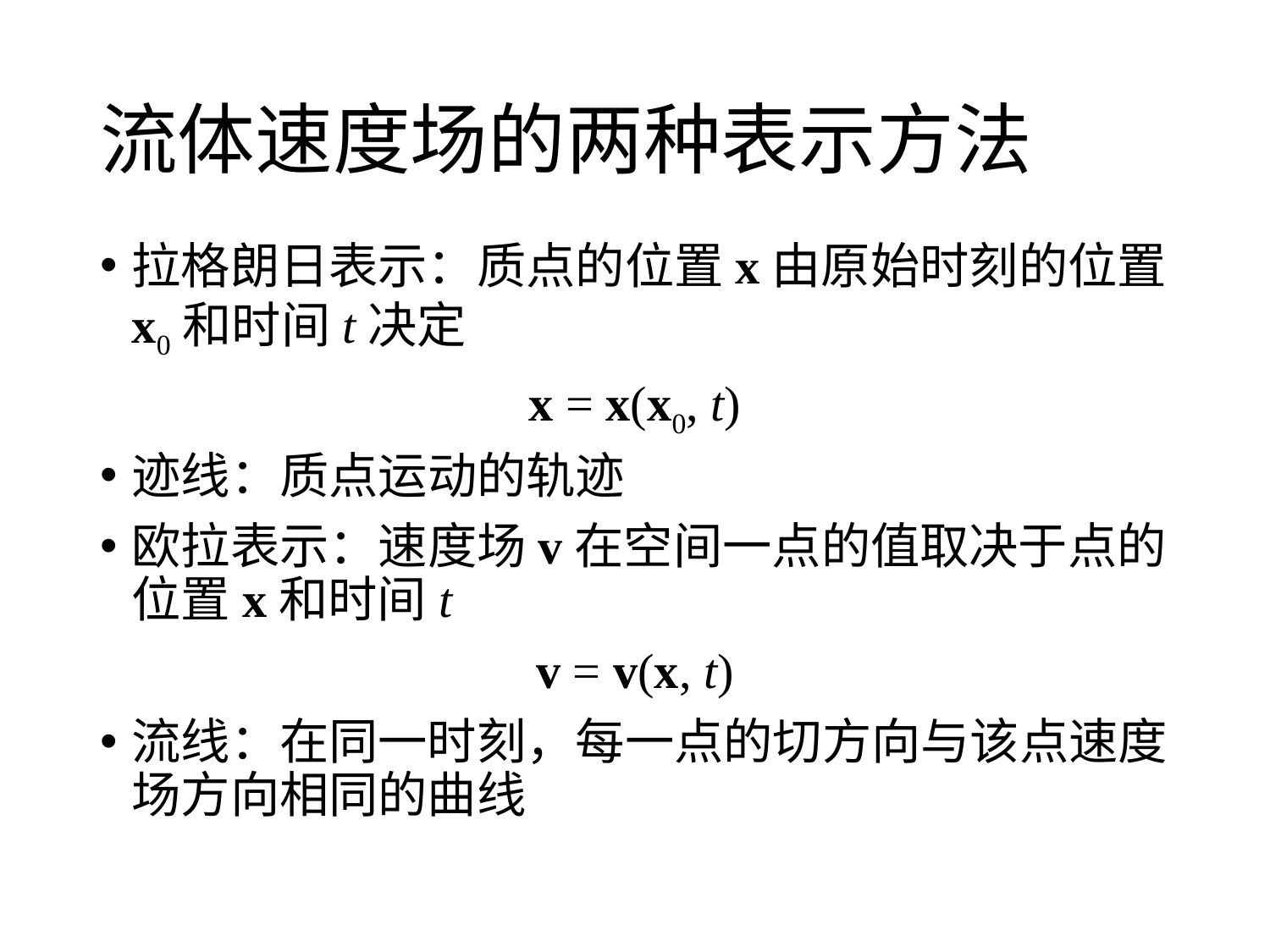

# 流体速度场的两种表示方法
拉格朗日表示：质点的位置x由原始时刻的位置x0和时间t决定
x = x(x0, t)
迹线：质点运动的轨迹
欧拉表示：速度场v在空间一点的值取决于点的位置x和时间t
v = v(x, t)
流线：在同一时刻，每一点的切方向与该点速度场方向相同的曲线